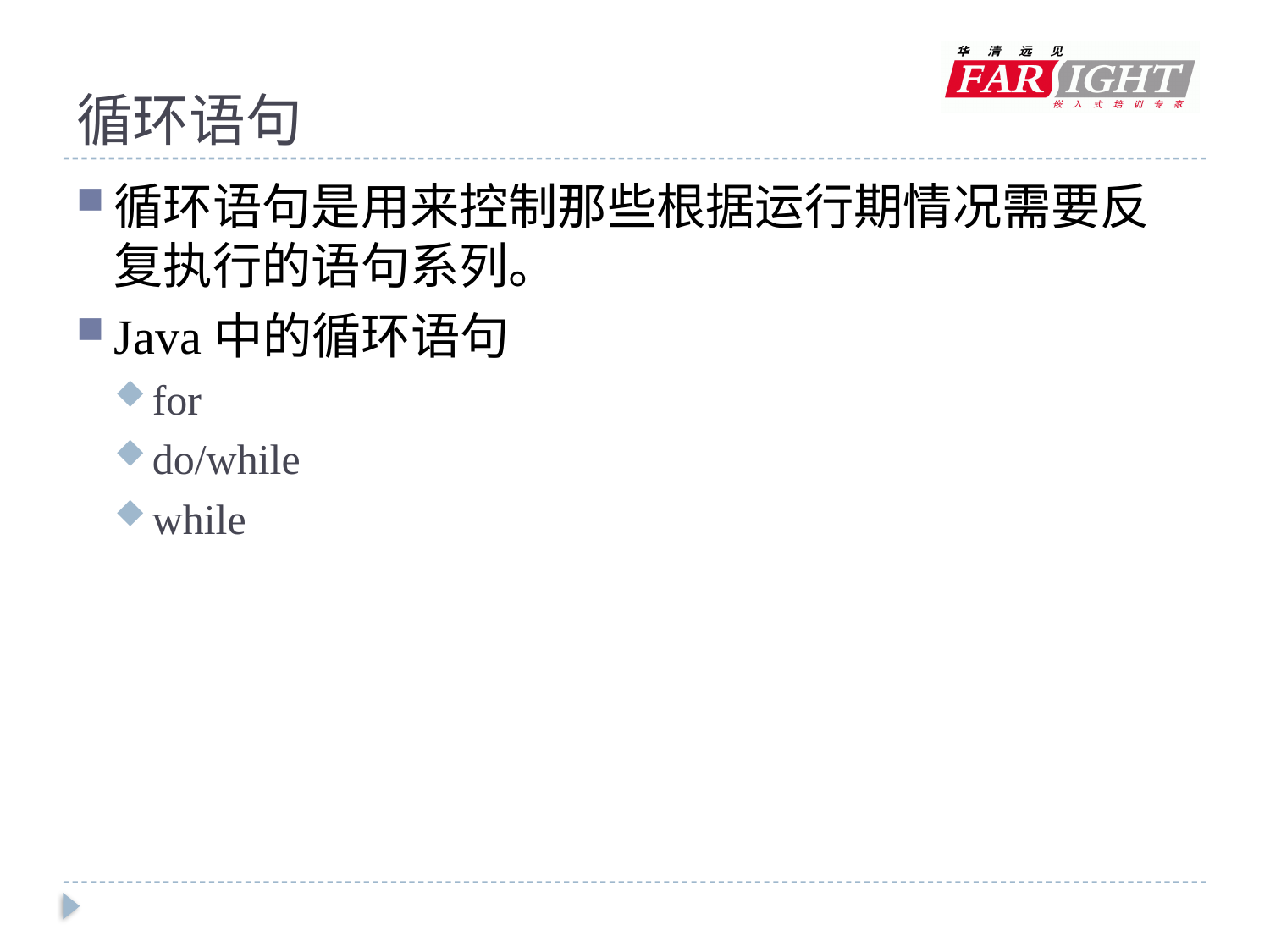

# 循环语句
循环语句是用来控制那些根据运行期情况需要反复执行的语句系列。
Java中的循环语句
for
do/while
while